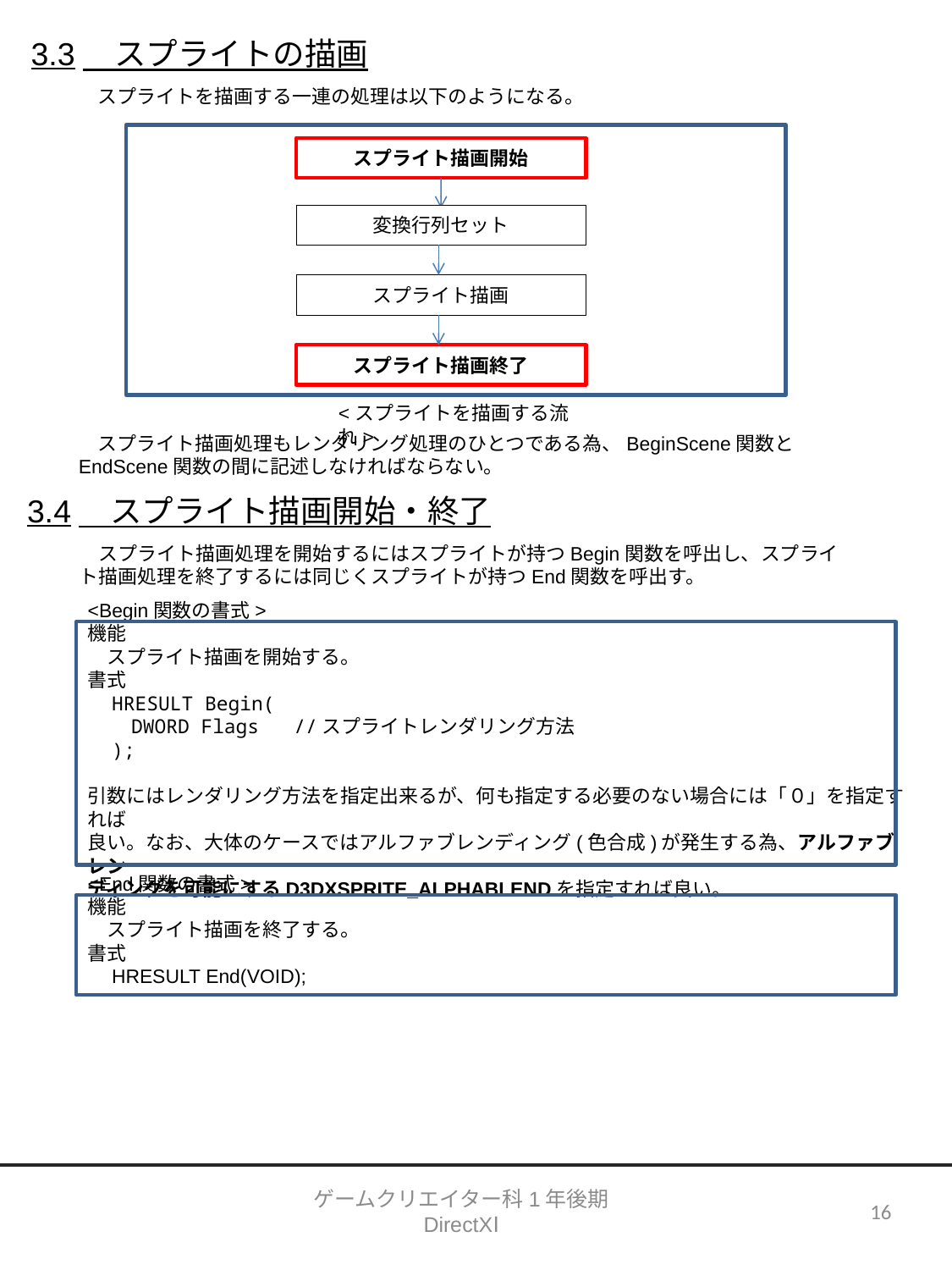

3.3　スプライトの描画
　スプライトを描画する一連の処理は以下のようになる。

スプライト描画開始
変換行列セット
スプライト描画
スプライト描画終了
<スプライトを描画する流れ>
　スプライト描画処理もレンダリング処理のひとつである為、BeginScene関数とEndScene関数の間に記述しなければならない。
3.4　スプライト描画開始・終了
　スプライト描画処理を開始するにはスプライトが持つBegin関数を呼出し、スプライト描画処理を終了するには同じくスプライトが持つEnd関数を呼出す。
<Begin関数の書式>
機能
　スプライト描画を開始する。
書式
　HRESULT Begin(
　　DWORD Flags   //スプライトレンダリング方法
　);

引数にはレンダリング方法を指定出来るが、何も指定する必要のない場合には「０」を指定すれば
良い。なお、大体のケースではアルファブレンディング(色合成)が発生する為、アルファブレン
ディングを可能にするD3DXSPRITE_ALPHABLENDを指定すれば良い。

<End関数の書式>
機能
　スプライト描画を終了する。
書式
　HRESULT End(VOID);

ゲームクリエイター科1年後期 DirectXⅠ
16